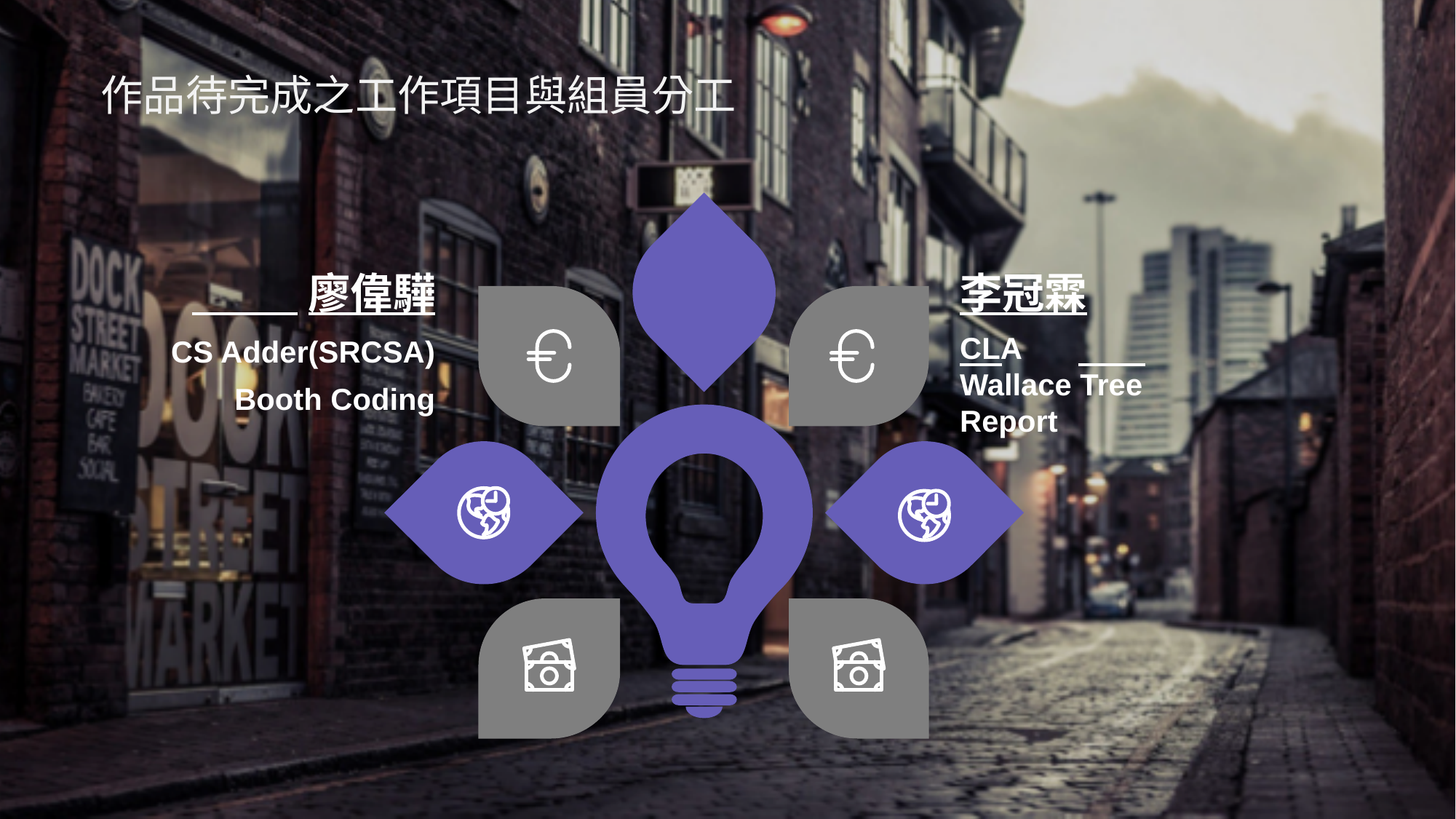

作品待完成之工作項目與組員分工

           廖偉驊
李冠霖
CLA
Wallace Tree
Report
CS Adder(SRCSA)
Booth Coding